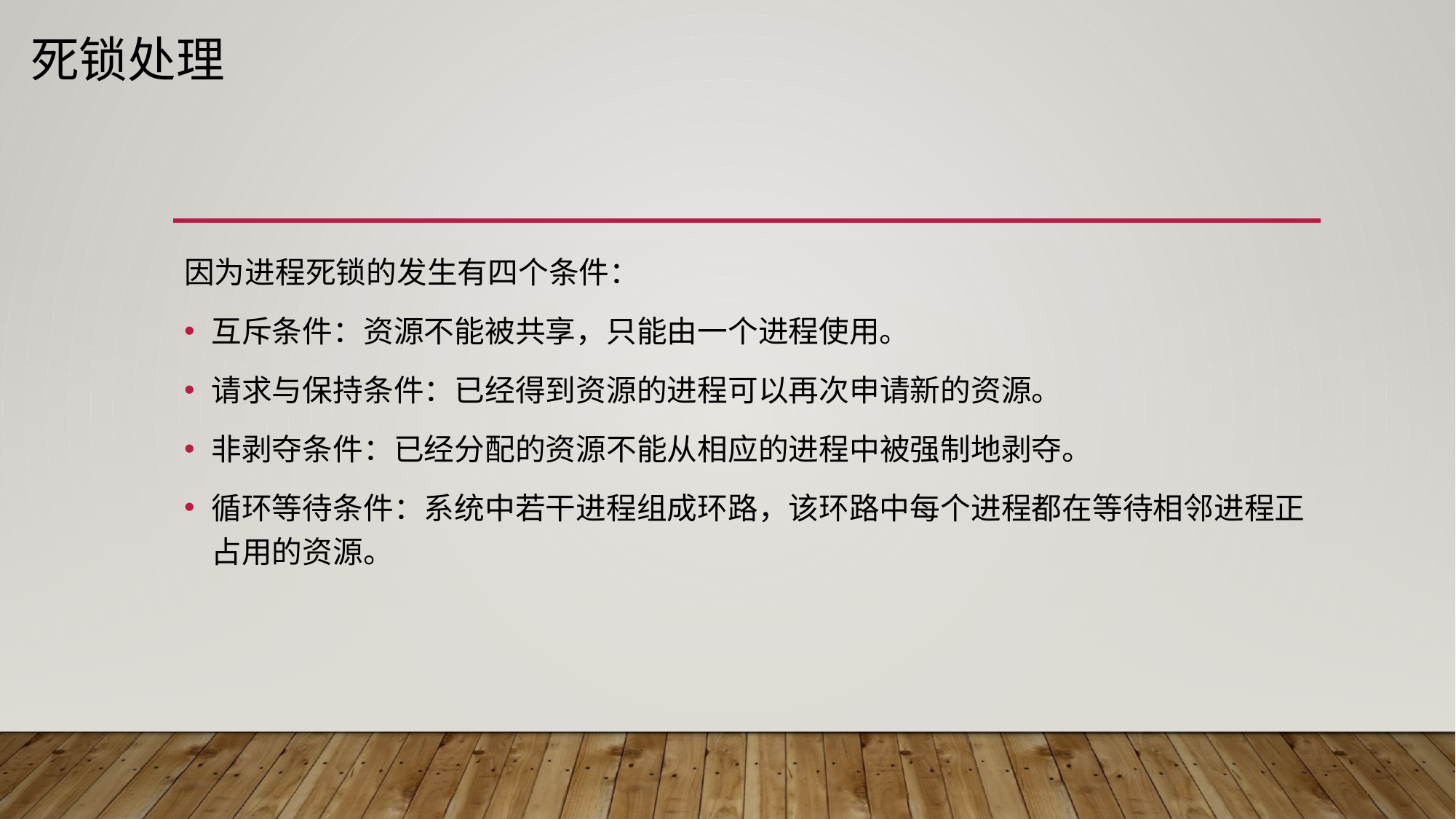

# 死锁处理
因为进程死锁的发生有四个条件：
互斥条件：资源不能被共享，只能由一个进程使用。
请求与保持条件：已经得到资源的进程可以再次申请新的资源。
非剥夺条件：已经分配的资源不能从相应的进程中被强制地剥夺。
循环等待条件：系统中若干进程组成环路，该环路中每个进程都在等待相邻进程正占用的资源。